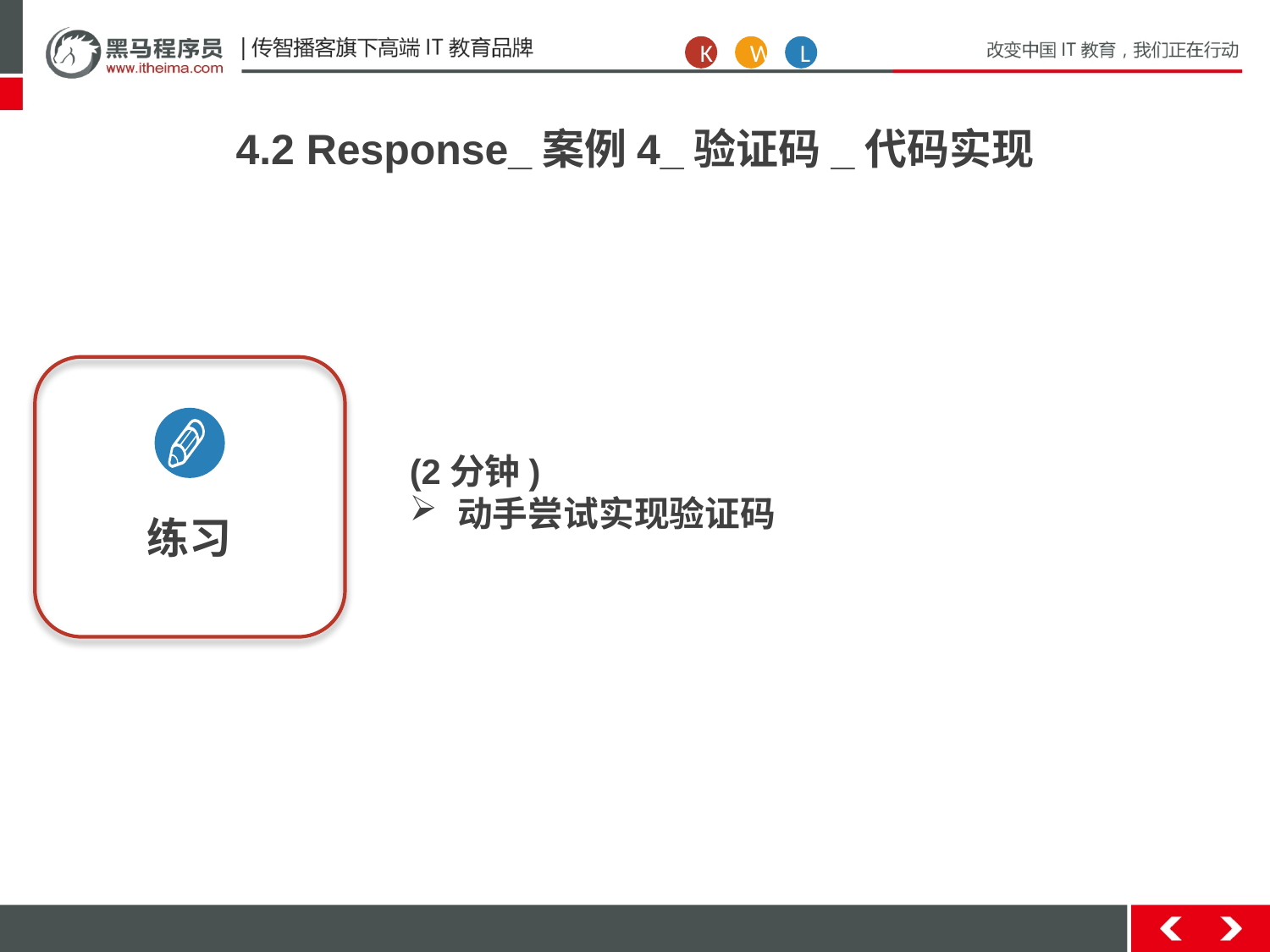

K
W
L
4.2 Response_案例4_验证码_代码实现

练习
(2分钟)
动手尝试实现验证码